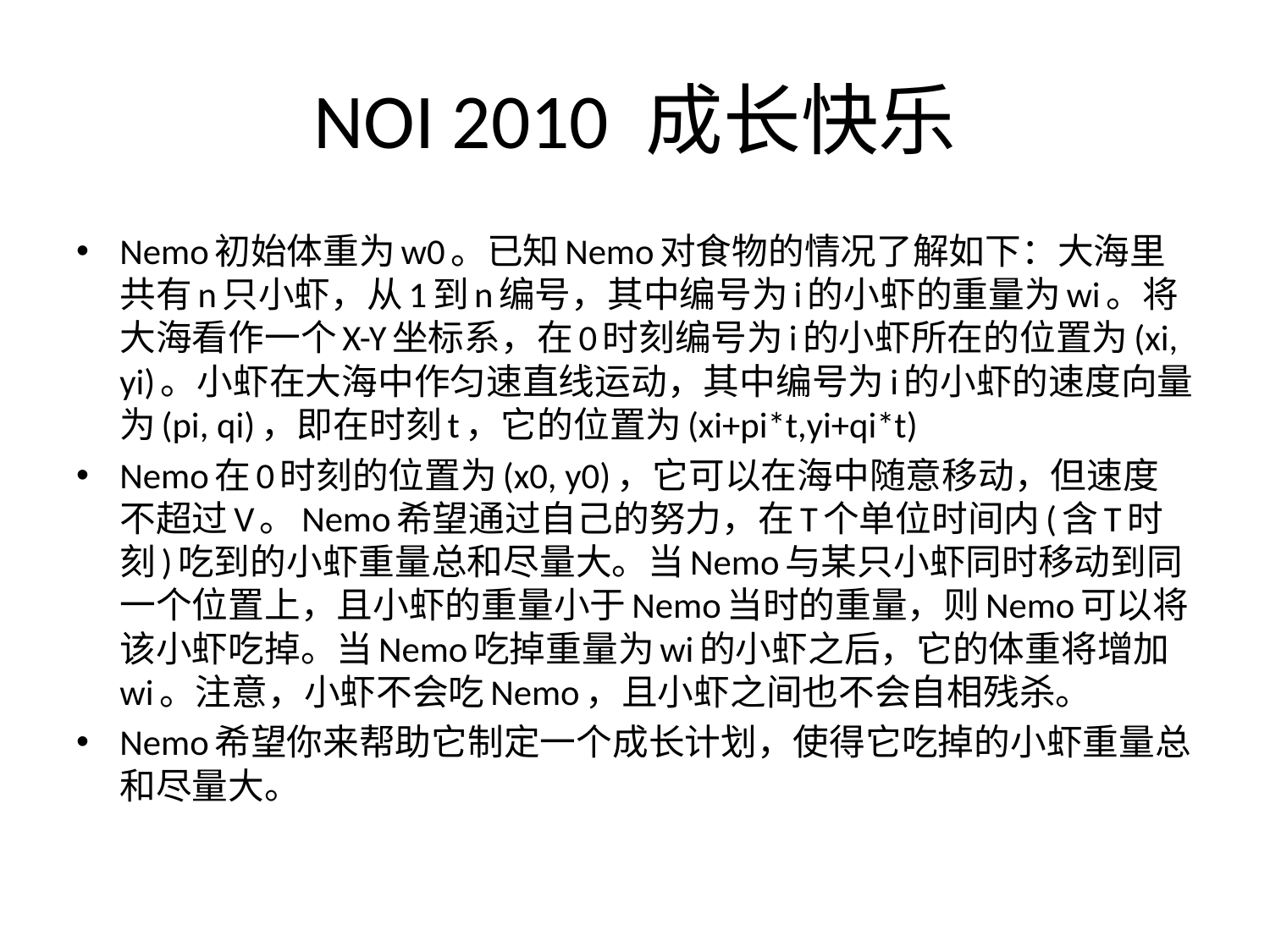

# NOI 2010 成长快乐
Nemo初始体重为w0。已知Nemo对食物的情况了解如下：大海里共有n只小虾，从1到n编号，其中编号为i的小虾的重量为wi。将大海看作一个X-Y坐标系，在0时刻编号为i的小虾所在的位置为(xi, yi)。小虾在大海中作匀速直线运动，其中编号为i的小虾的速度向量为(pi, qi)，即在时刻t，它的位置为(xi+pi*t,yi+qi*t)
Nemo在0时刻的位置为(x0, y0)，它可以在海中随意移动，但速度不超过V。Nemo希望通过自己的努力，在T个单位时间内(含T时刻)吃到的小虾重量总和尽量大。当Nemo与某只小虾同时移动到同一个位置上，且小虾的重量小于Nemo当时的重量，则Nemo可以将该小虾吃掉。当Nemo吃掉重量为wi的小虾之后，它的体重将增加wi。注意，小虾不会吃Nemo，且小虾之间也不会自相残杀。
Nemo希望你来帮助它制定一个成长计划，使得它吃掉的小虾重量总和尽量大。